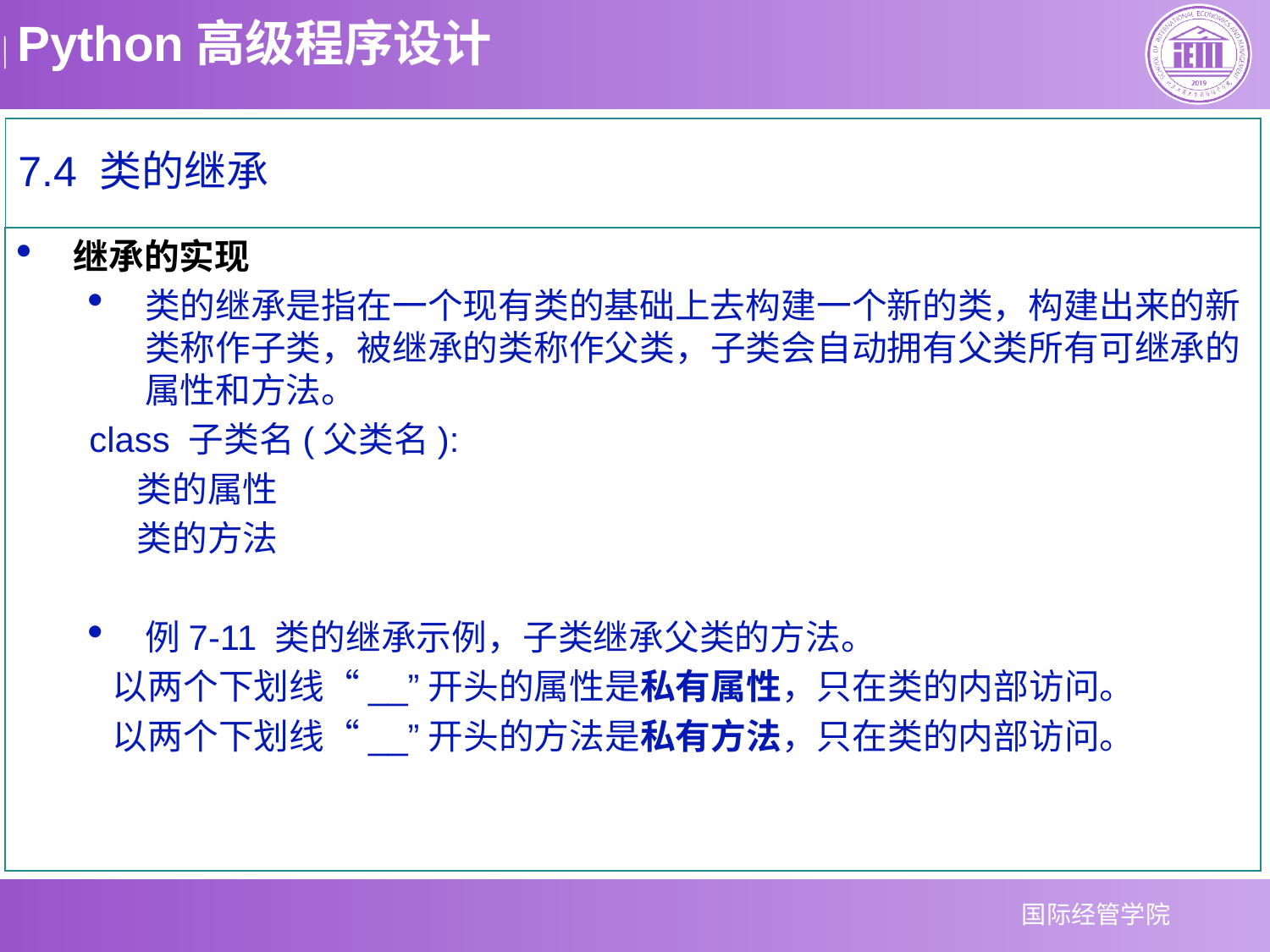

# 7.4 类的继承
继承的实现
类的继承是指在一个现有类的基础上去构建一个新的类，构建出来的新类称作子类，被继承的类称作父类，子类会自动拥有父类所有可继承的属性和方法。
class 子类名(父类名):
     类的属性
     类的方法

例7-11 类的继承示例，子类继承父类的方法。
以两个下划线“__”开头的属性是私有属性，只在类的内部访问。
以两个下划线“__”开头的方法是私有方法，只在类的内部访问。